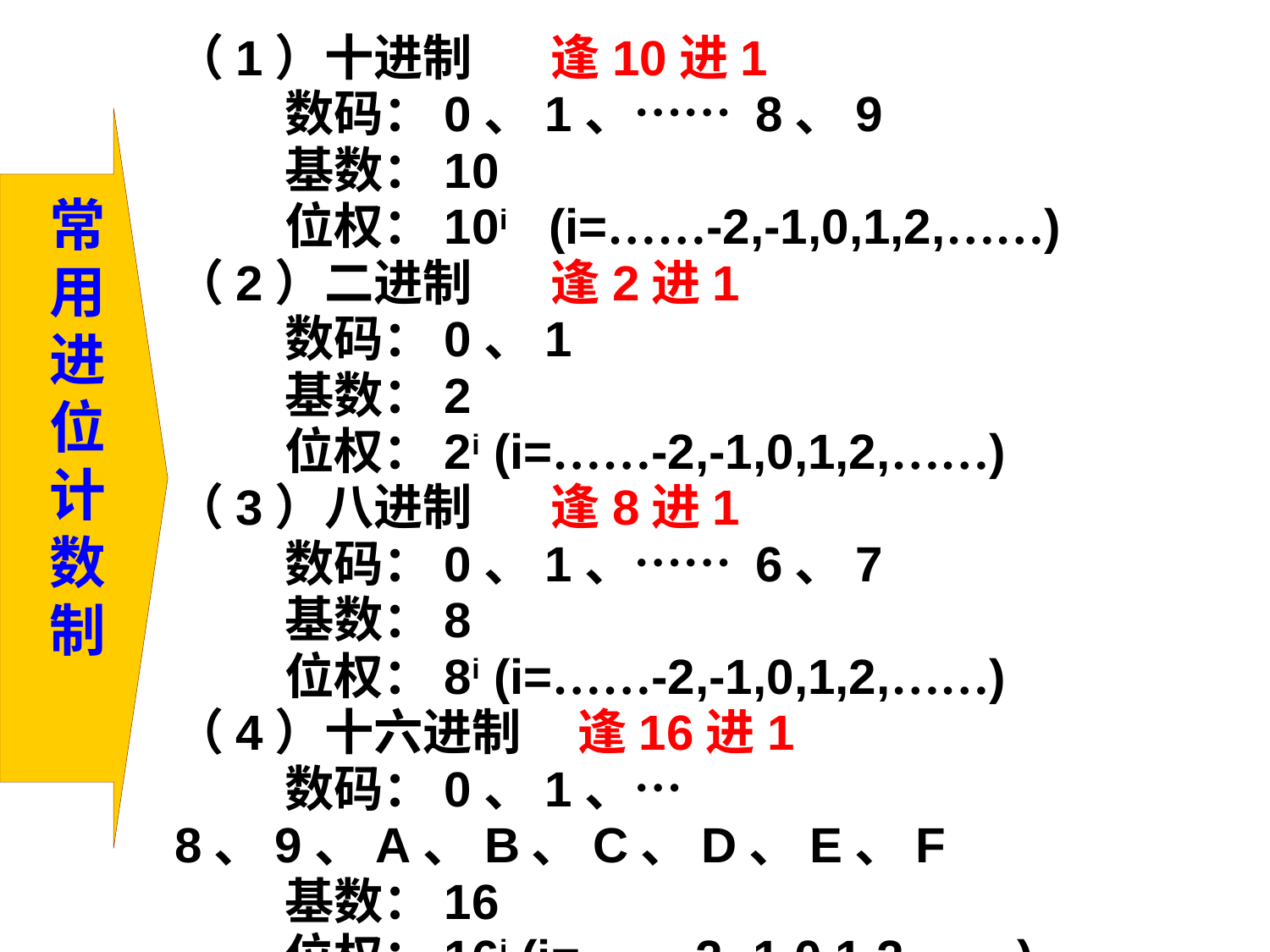

（1）十进制       逢10进1
　　 数码：0、1、…… 8、9
　　 基数：10
　　 位权：10i   (i=……-2,-1,0,1,2,……)
（2）二进制       逢2进1
　　 数码：0、1
　　 基数：2
　　 位权：2i (i=……-2,-1,0,1,2,……)
（3）八进制       逢8进1
　　 数码：0、1、…… 6、7
　　 基数：8
　　 位权：8i (i=……-2,-1,0,1,2,……)
（4）十六进制     逢16进1
　　 数码：0、1、…8、9、A、B、C、D、E、F
　　 基数：16
　　 位权：16i (i=……-2,-1,0,1,2,……)

常用进位计数制